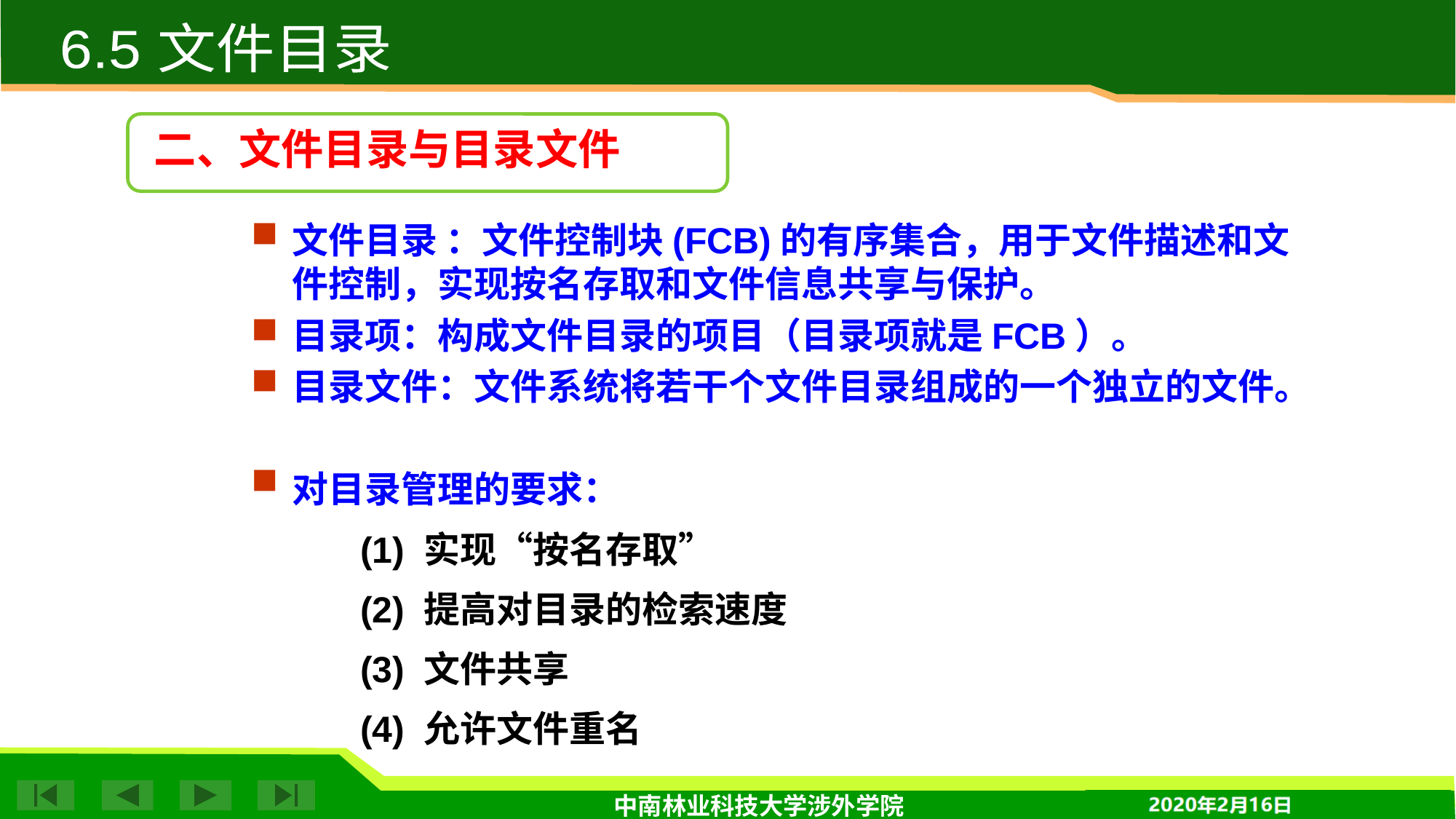

6.5 文件目录

二、文件目录与目录文件
文件目录 ：文件控制块(FCB)的有序集合，用于文件描述和文件控制，实现按名存取和文件信息共享与保护。
目录项：构成文件目录的项目（目录项就是FCB）。
目录文件：文件系统将若干个文件目录组成的一个独立的文件。
对目录管理的要求：
(1) 实现“按名存取”
(2) 提高对目录的检索速度
(3) 文件共享
(4) 允许文件重名